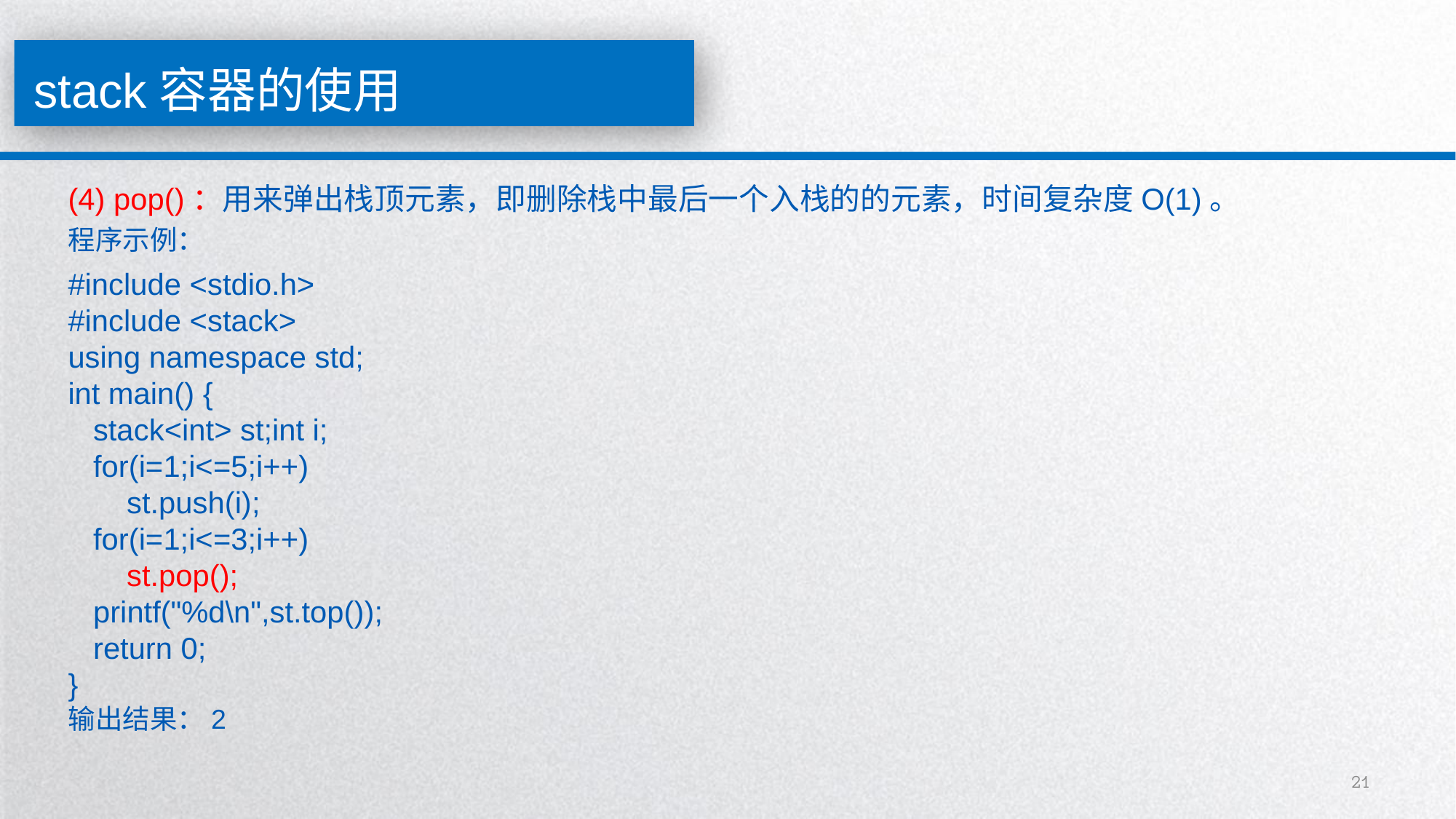

stack容器的使用
(4) pop()：用来弹出栈顶元素，即删除栈中最后一个入栈的的元素，时间复杂度O(1)。
程序示例：
#include <stdio.h>
#include <stack>
using namespace std;
int main() {
   stack<int> st;int i;
   for(i=1;i<=5;i++)
       st.push(i);
   for(i=1;i<=3;i++)
       st.pop();
   printf("%d\n",st.top());
   return 0;
}
输出结果：2
21